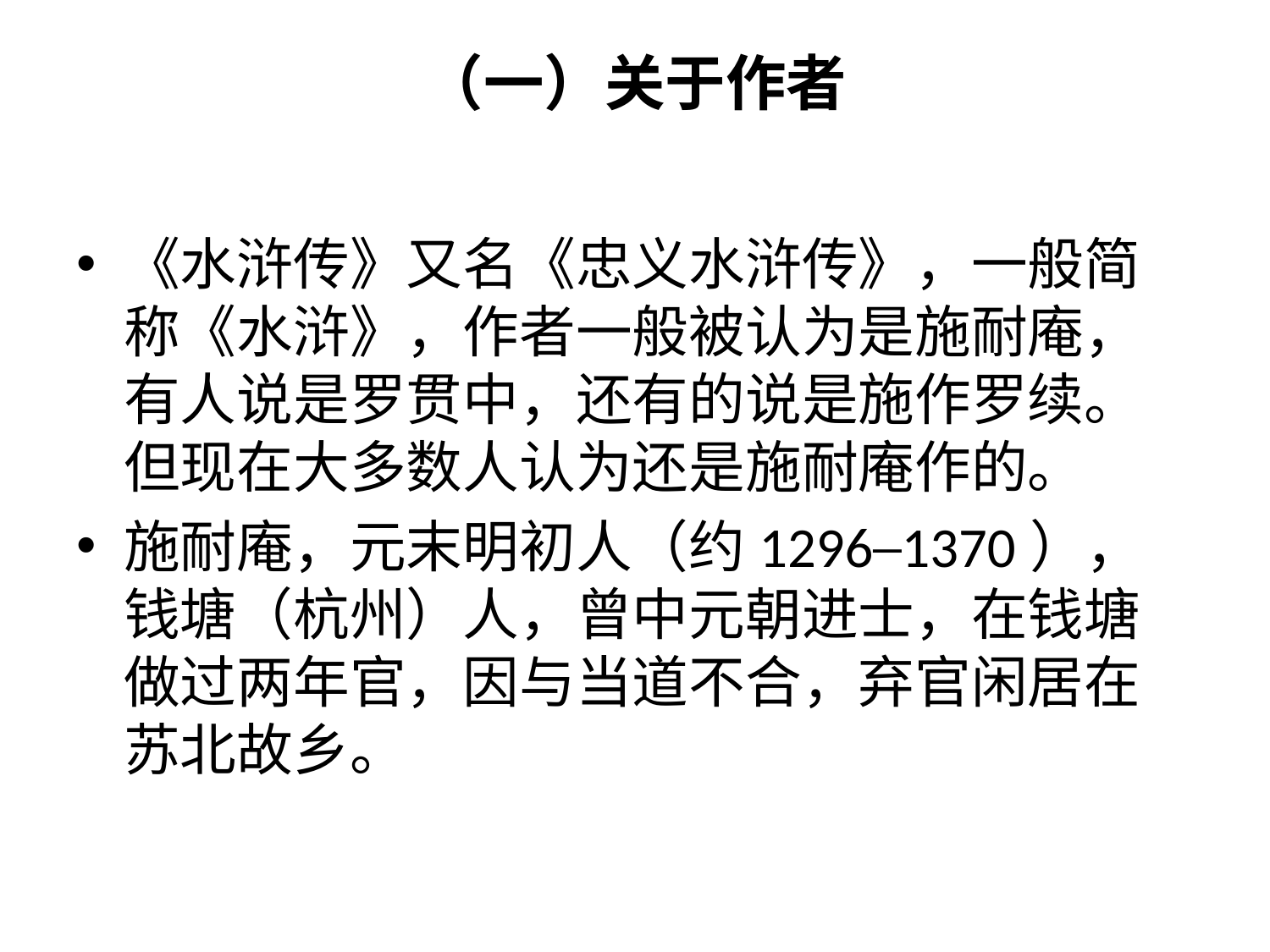

# （一）关于作者
《水浒传》又名《忠义水浒传》，一般简称《水浒》，作者一般被认为是施耐庵，有人说是罗贯中，还有的说是施作罗续。但现在大多数人认为还是施耐庵作的。
施耐庵，元末明初人（约1296─1370），钱塘（杭州）人，曾中元朝进士，在钱塘做过两年官，因与当道不合，弃官闲居在苏北故乡。